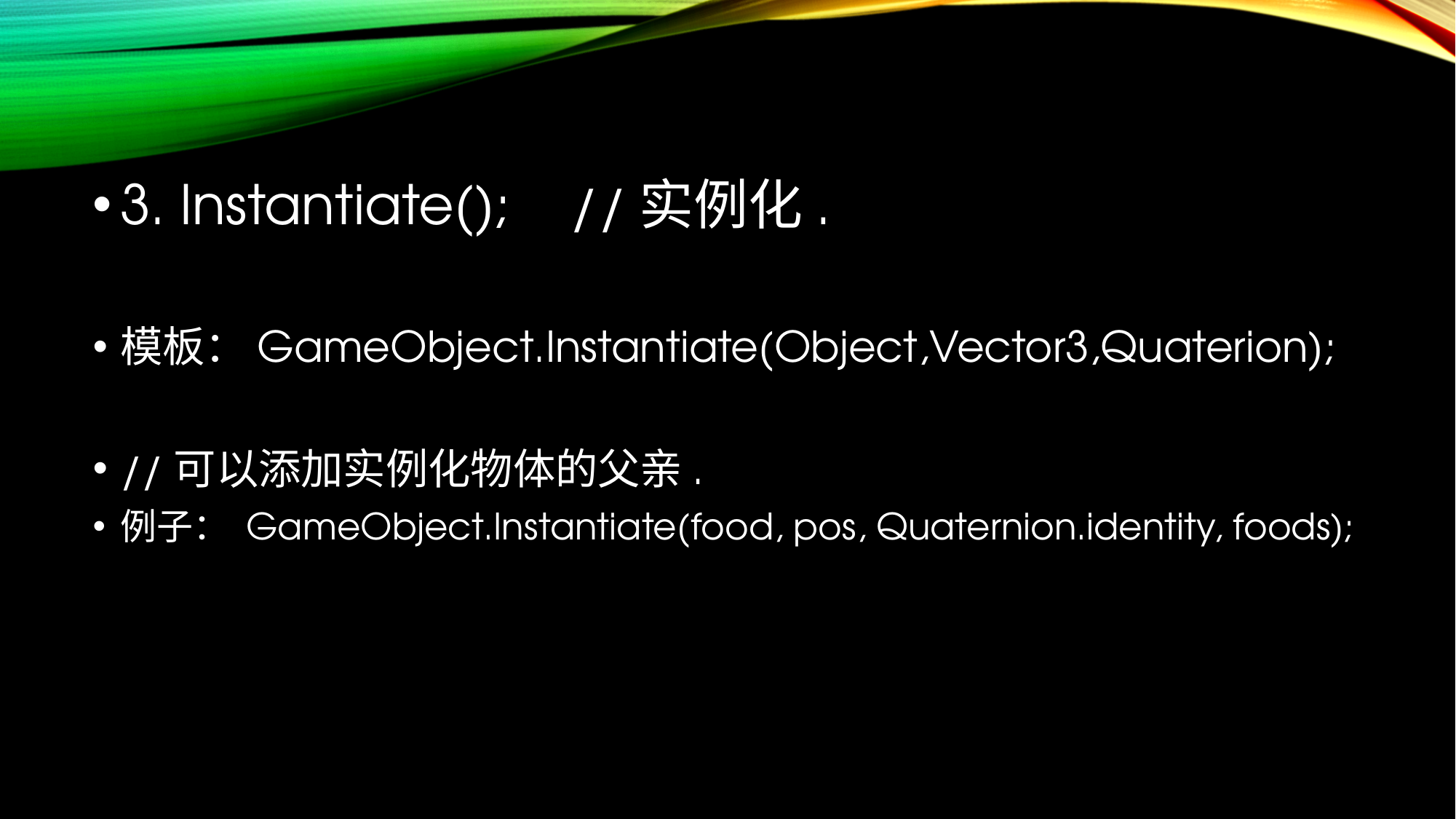

#
3. Instantiate();    //实例化.

模板：GameObject.Instantiate(Object,Vector3,Quaterion);

//可以添加实例化物体的父亲.
例子： GameObject.Instantiate(food, pos, Quaternion.identity, foods);